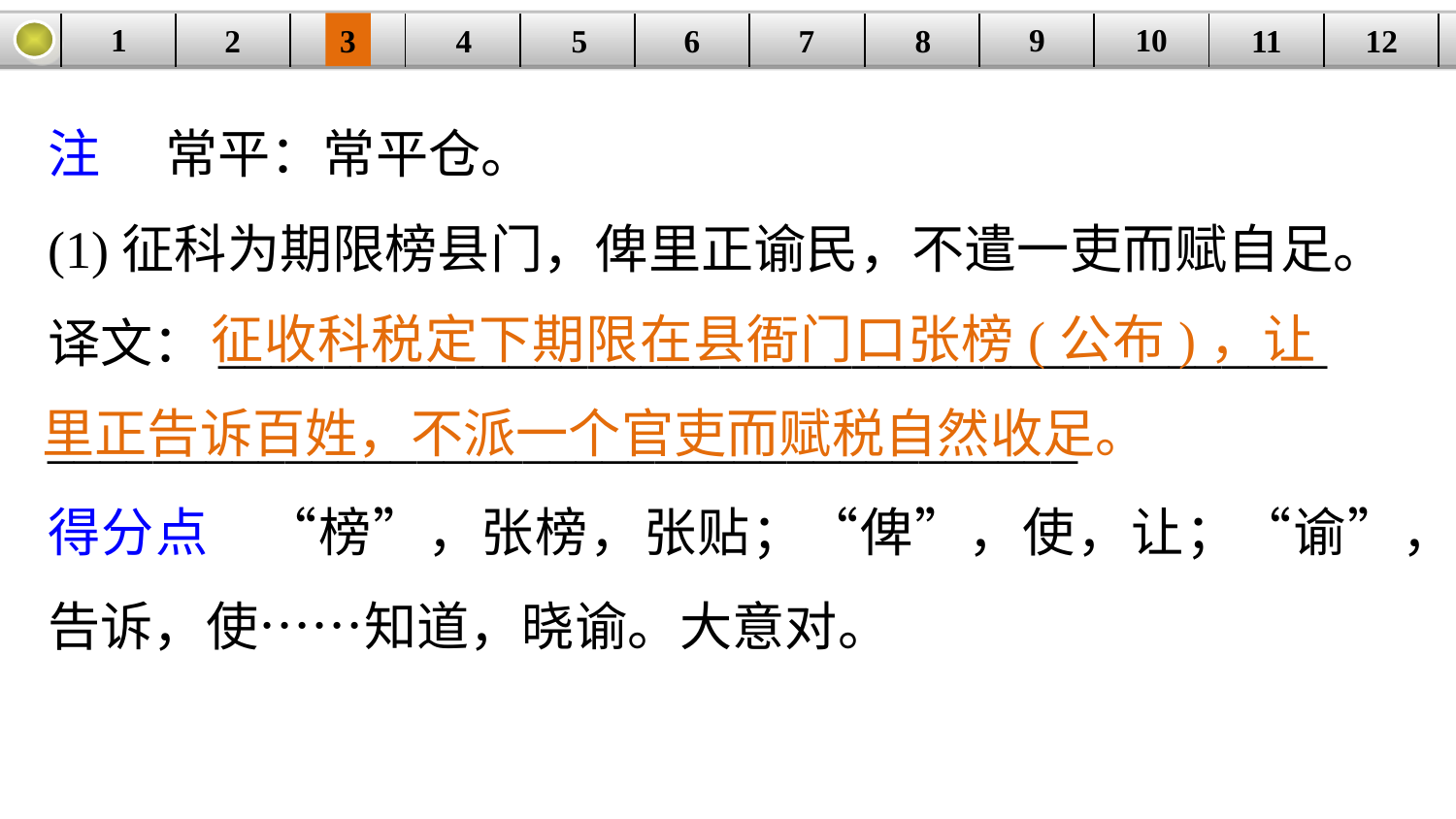

9
10
1
3
4
5
6
8
11
2
12
|  |  |  |  |  |  |  |  |  |  |  |  |
| --- | --- | --- | --- | --- | --- | --- | --- | --- | --- | --- | --- |
7

注 　常平：常平仓。
(1)征科为期限榜县门，俾里正谕民，不遣一吏而赋自足。
译文：__________________________________________
_______________________________________
得分点　“榜”，张榜，张贴；“俾”，使，让；“谕”，告诉，使……知道，晓谕。大意对。
            征收科税定下期限在县衙门口张榜(公布)，让里正告诉百姓，不派一个官吏而赋税自然收足。